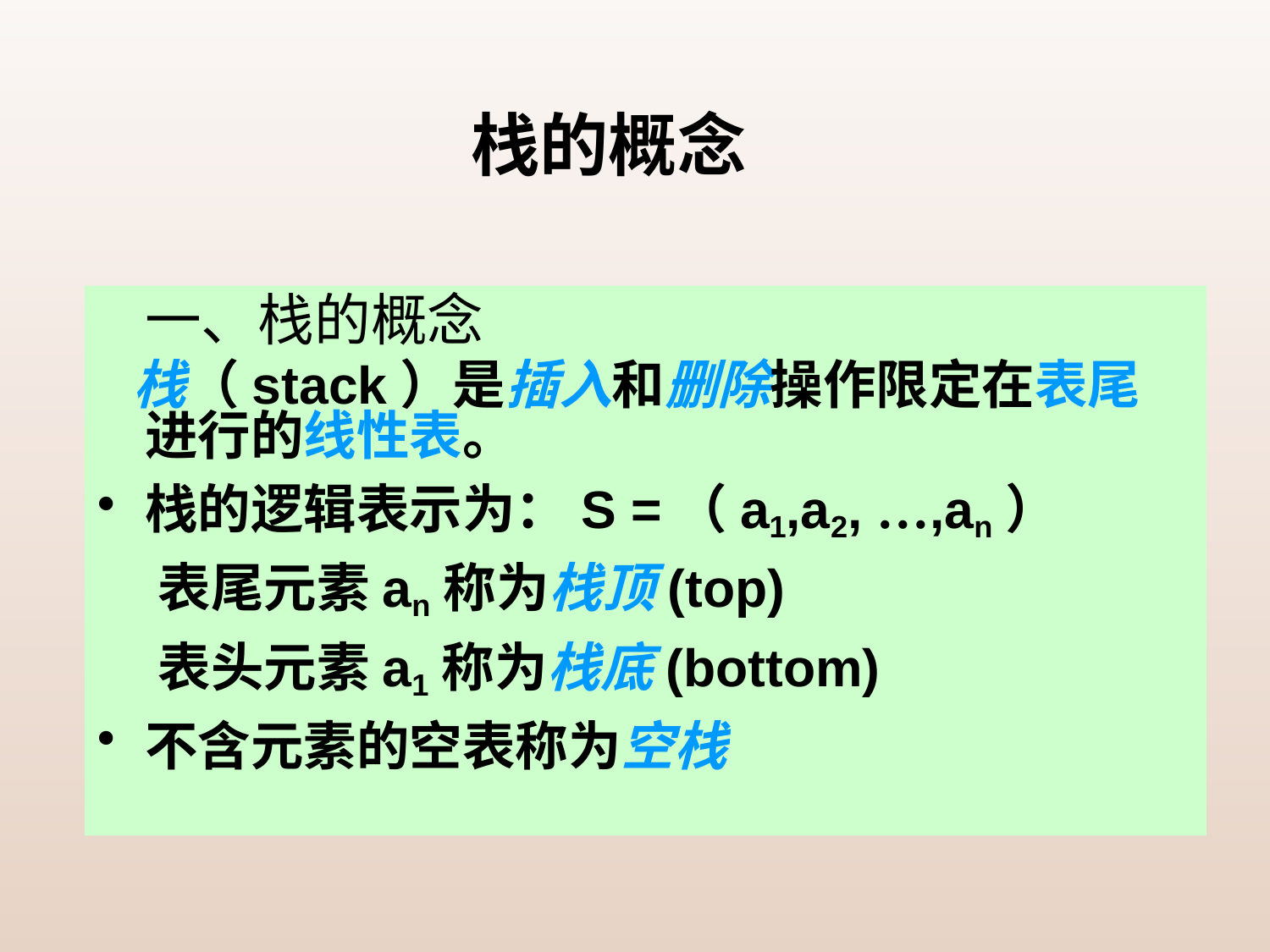

# 栈的概念
	一、栈的概念
  栈（stack）是插入和删除操作限定在表尾进行的线性表。
栈的逻辑表示为：S =（a1,a2, …,an）
    表尾元素an称为栈顶(top)
    表头元素a1称为栈底(bottom)
不含元素的空表称为空栈